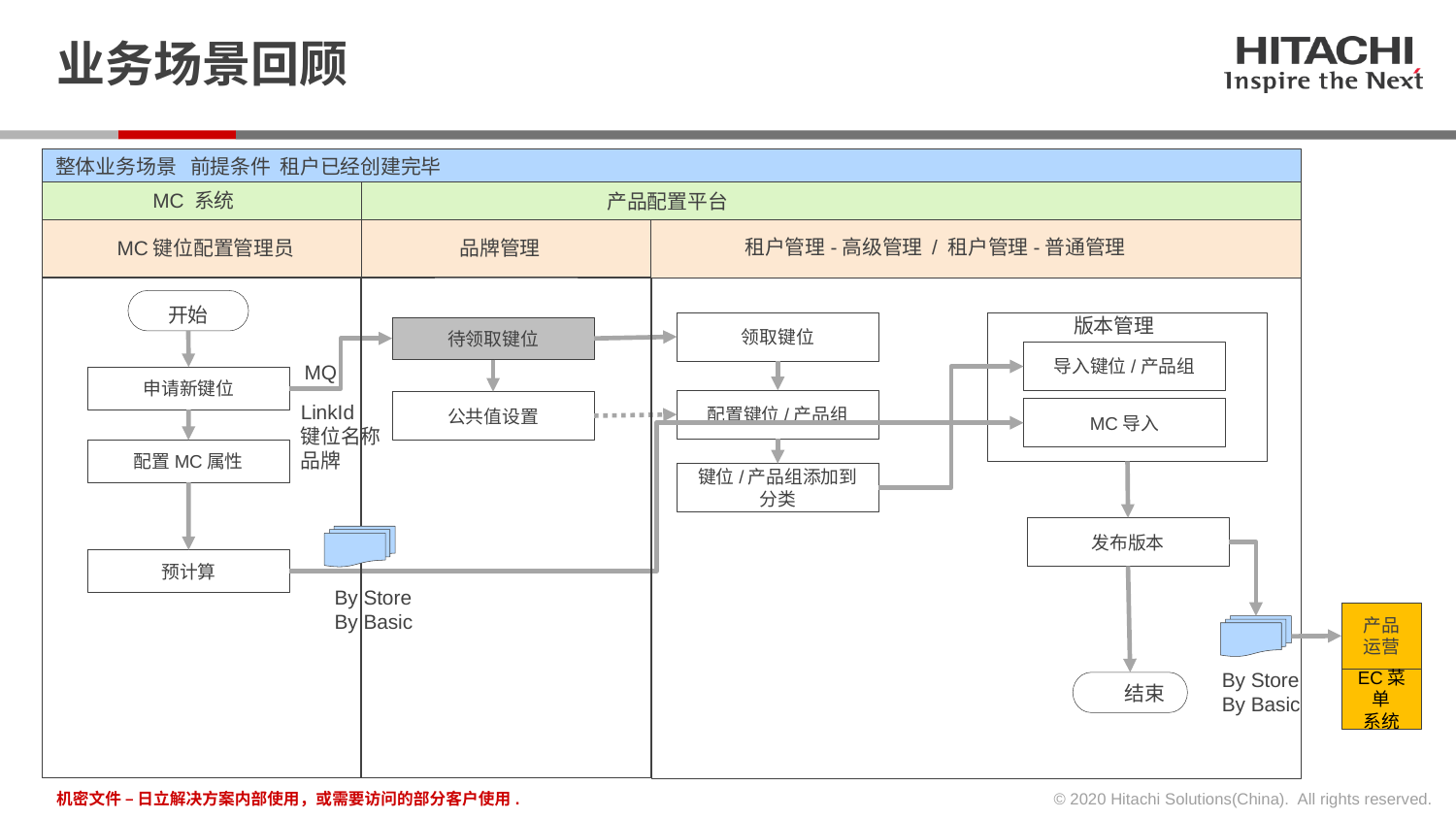

# 业务场景回顾
整体业务场景   前提条件  租户已经创建完毕

MC 系统
产品配置平台

 租户管理-高级管理 / 租户管理-普通管理
品牌管理
MC键位配置管理员
领取键位
待领取键位

导入键位/产品组

申请新键位

开始
 版本管理
配置键位/产品组
公共值设置
MC导入
MQ
配置MC属性
键位/产品组添加到分类
LinkId
键位名称
品牌
发布版本
预计算

By Store
By Basic
产品
运营

EC菜单
系统
By Store
By Basic

结束